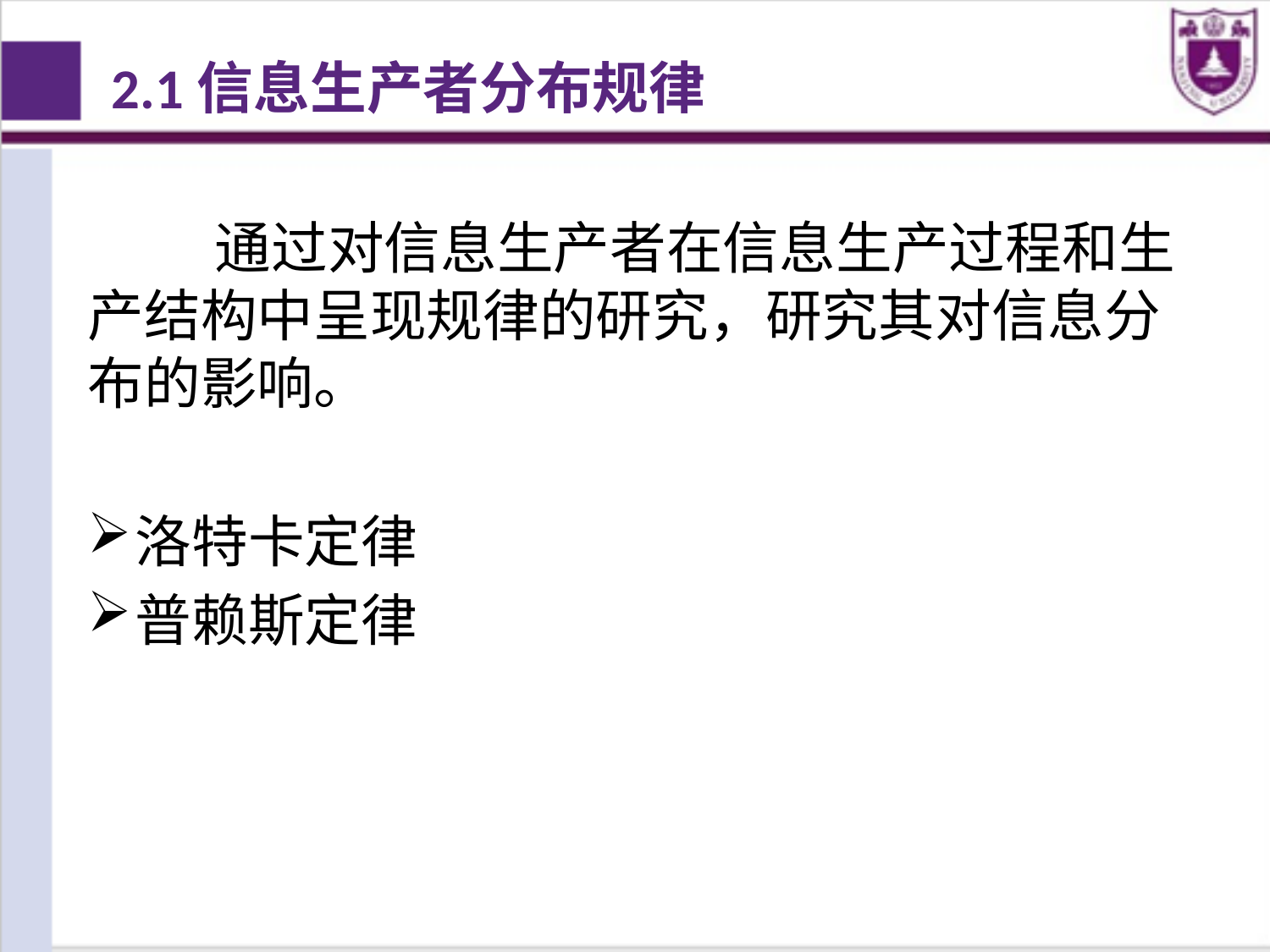

# 2.1信息生产者分布规律
	通过对信息生产者在信息生产过程和生产结构中呈现规律的研究，研究其对信息分布的影响。

洛特卡定律
普赖斯定律